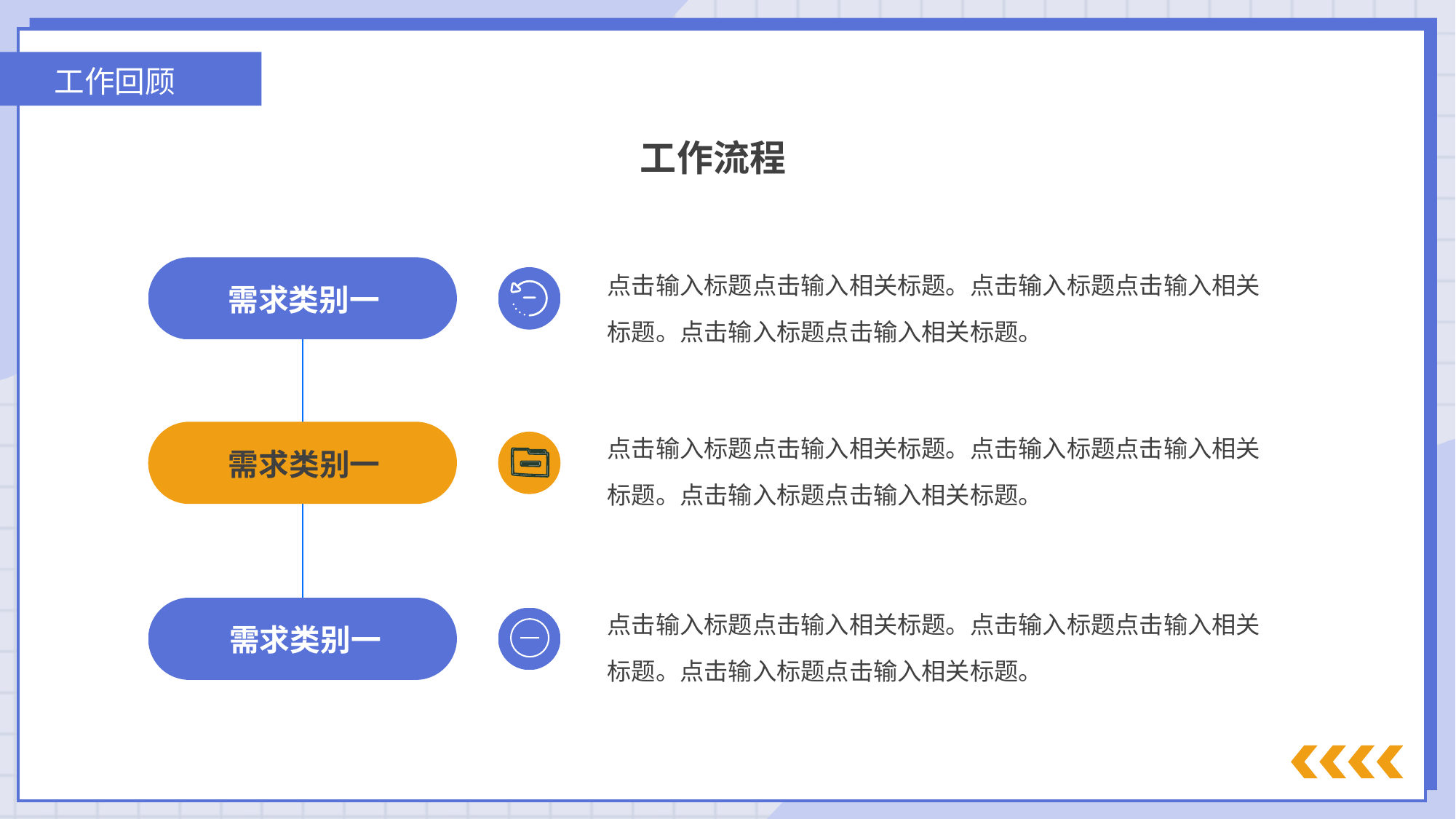

工作流程
点击输入标题点击输入相关标题。点击输入标题点击输入相关标题。点击输入标题点击输入相关标题。

需求类别一

点击输入标题点击输入相关标题。点击输入标题点击输入相关标题。点击输入标题点击输入相关标题。

需求类别一

点击输入标题点击输入相关标题。点击输入标题点击输入相关标题。点击输入标题点击输入相关标题。

需求类别一